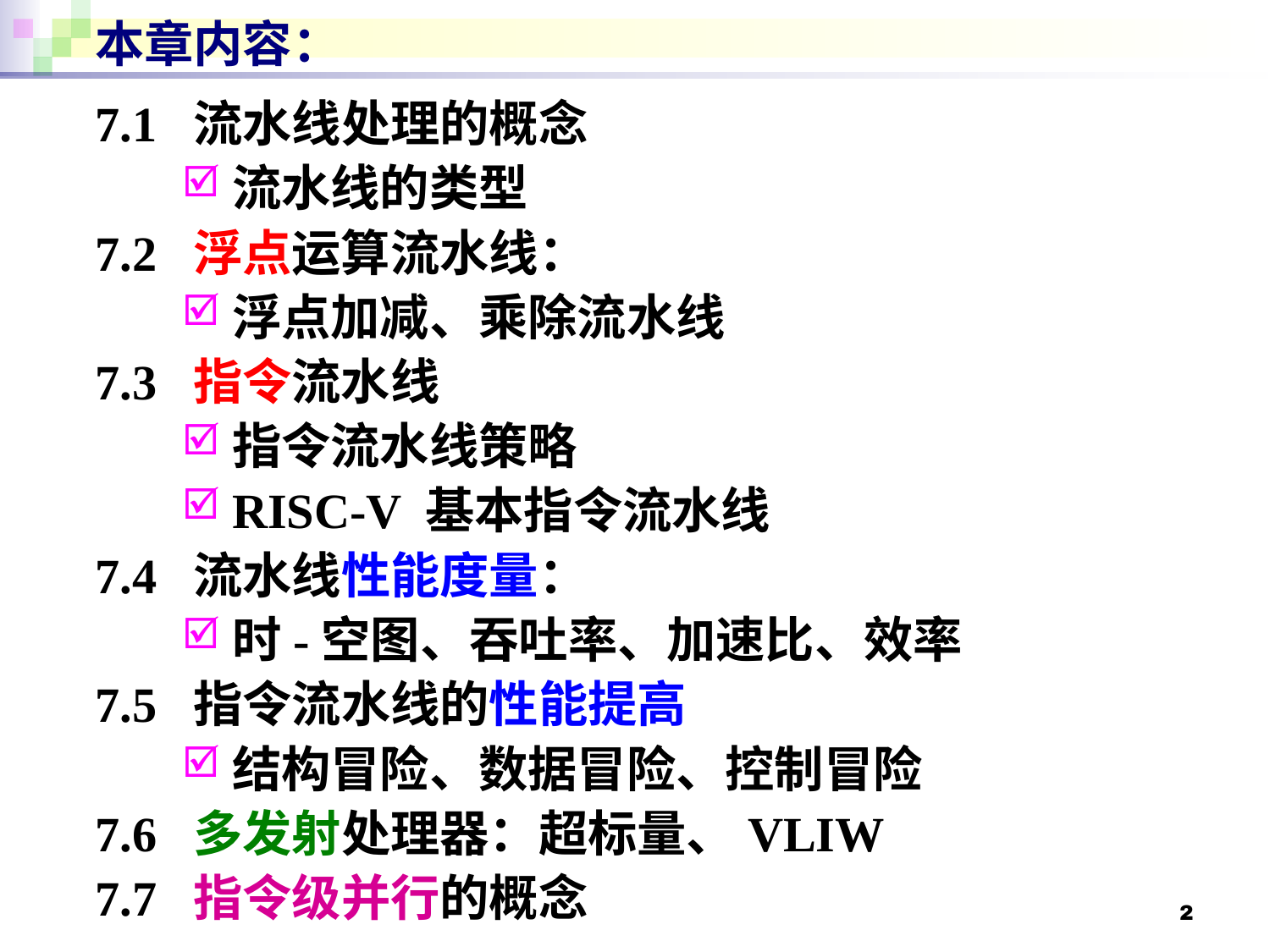

# 本章内容：
7.1  流水线处理的概念
流水线的类型
7.2  浮点运算流水线：
浮点加减、乘除流水线
7.3  指令流水线
指令流水线策略
RISC-V 基本指令流水线
7.4  流水线性能度量：
时-空图、吞吐率、加速比、效率
7.5  指令流水线的性能提高
结构冒险、数据冒险、控制冒险
7.6  多发射处理器：超标量、VLIW
7.7  指令级并行的概念
2